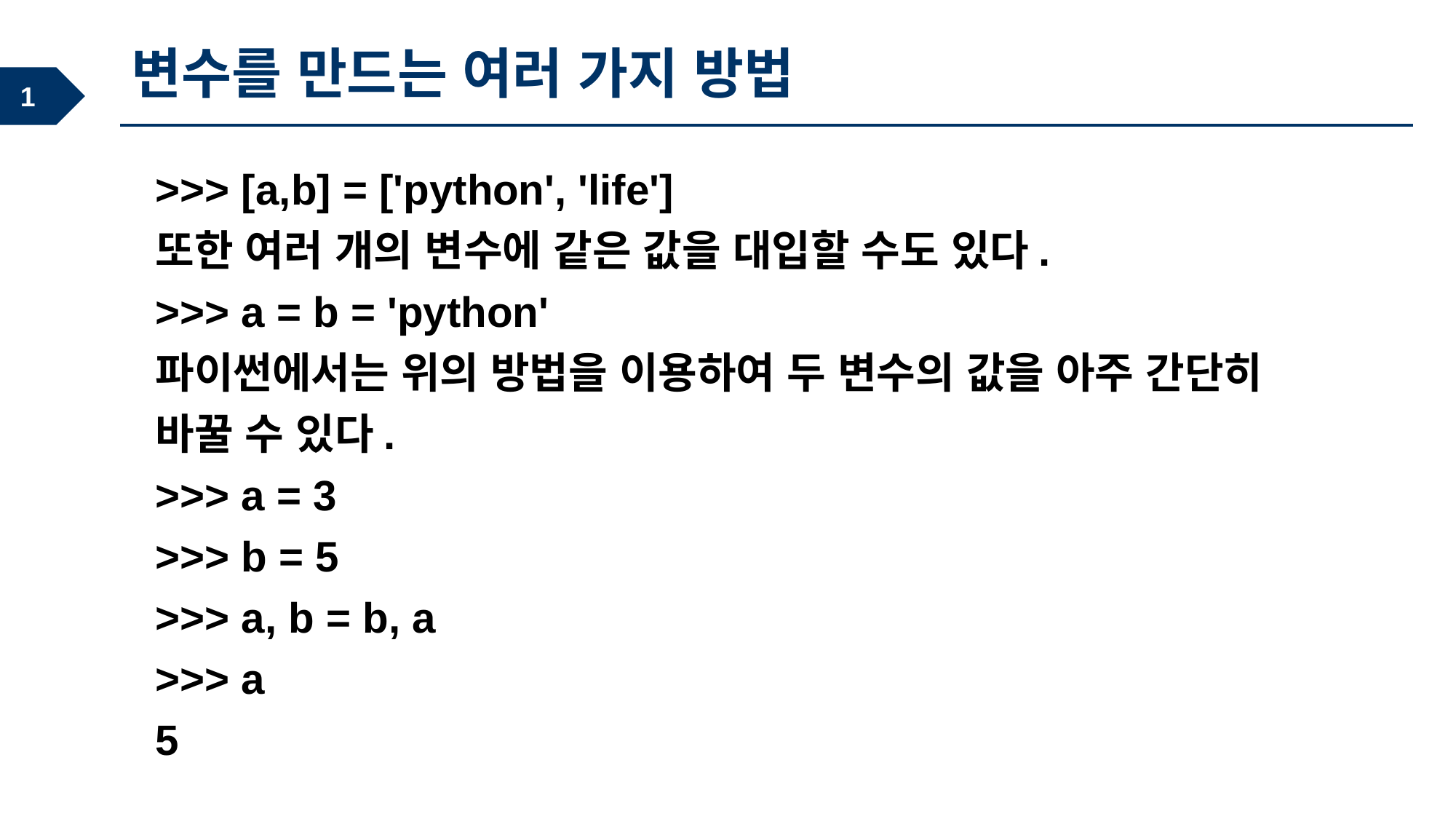

변수를 만드는 여러 가지 방법
>>> [a,b] = ['python', 'life']
또한 여러 개의 변수에 같은 값을 대입할 수도 있다.
>>> a = b = 'python'
파이썬에서는 위의 방법을 이용하여 두 변수의 값을 아주 간단히 바꿀 수 있다.
>>> a = 3
>>> b = 5
>>> a, b = b, a
>>> a
5